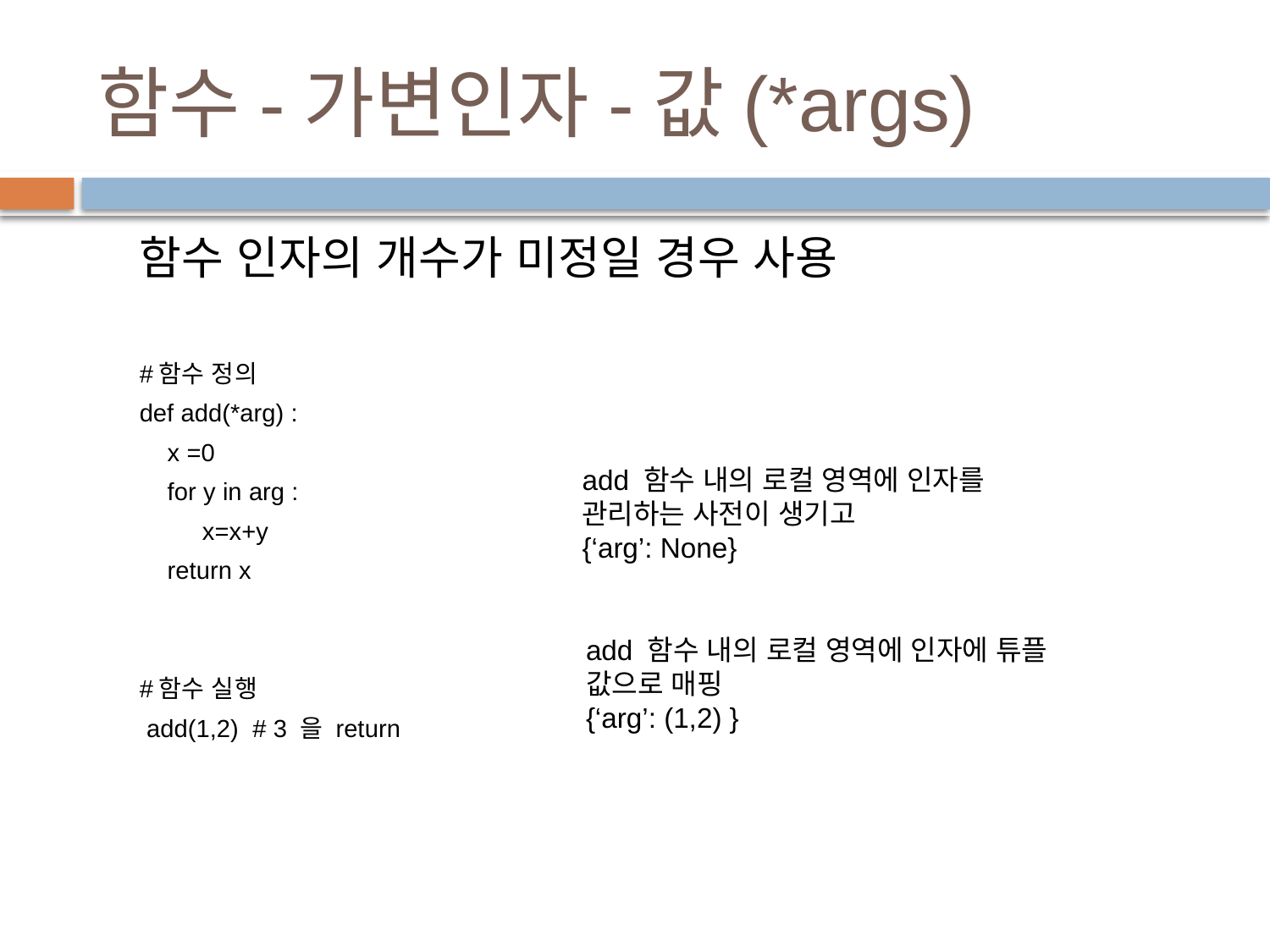

# 함수-가변인자-값(*args)
함수 인자의 개수가 미정일 경우 사용

#함수 정의
def add(*arg) :
    x =0
    for y in arg :
         x=x+y
    return x

#함수 실행
 add(1,2)  # 3 을 return
add 함수 내의 로컬 영역에 인자를 관리하는 사전이 생기고
{‘arg’: None}
add 함수 내의 로컬 영역에 인자에 튜플 값으로 매핑
{‘arg’: (1,2) }